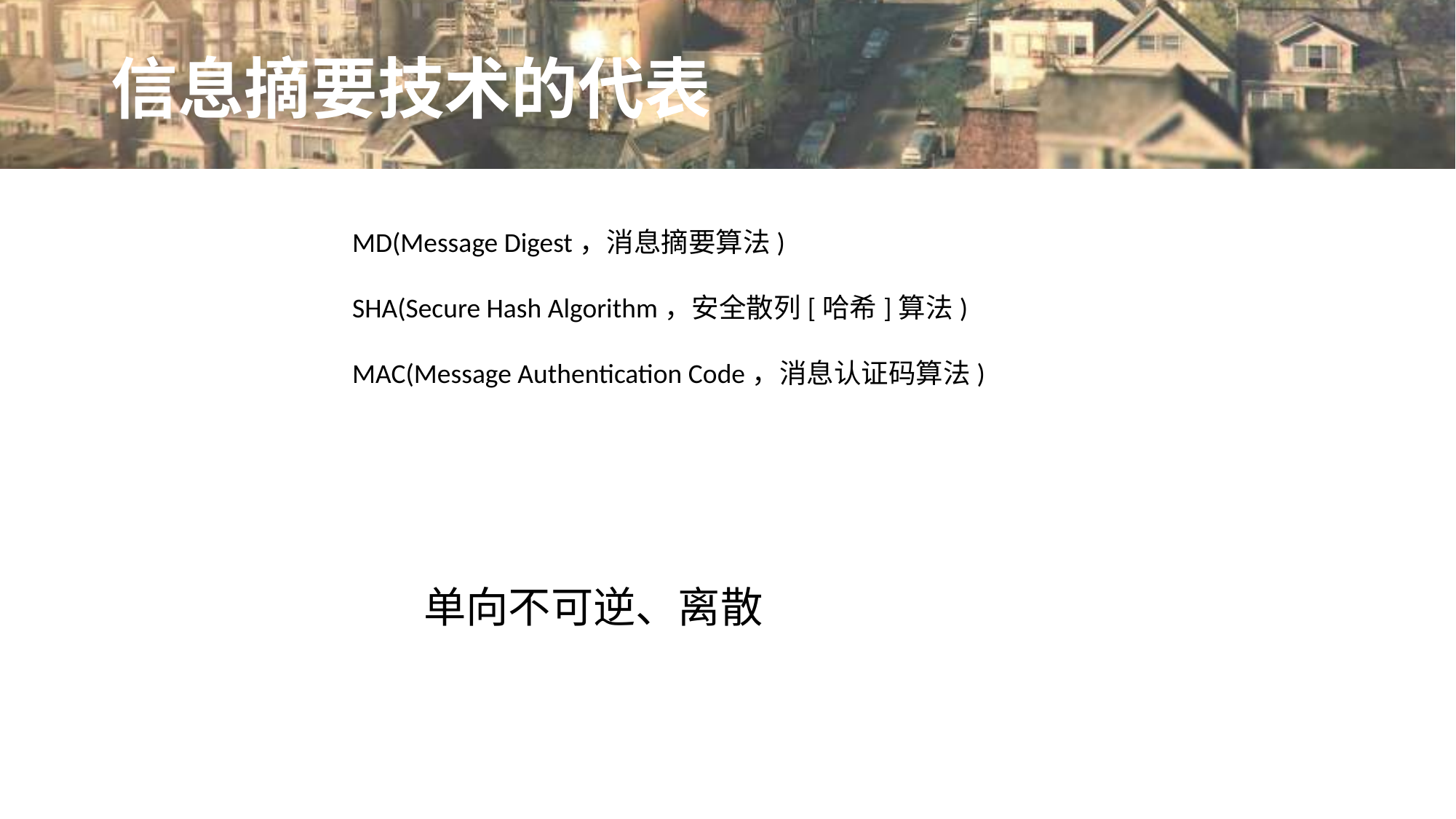

# 信息摘要技术的代表
MD(Message Digest，消息摘要算法)

SHA(Secure Hash Algorithm，安全散列[哈希]算法)

MAC(Message Authentication Code，消息认证码算法)

单向不可逆、离散